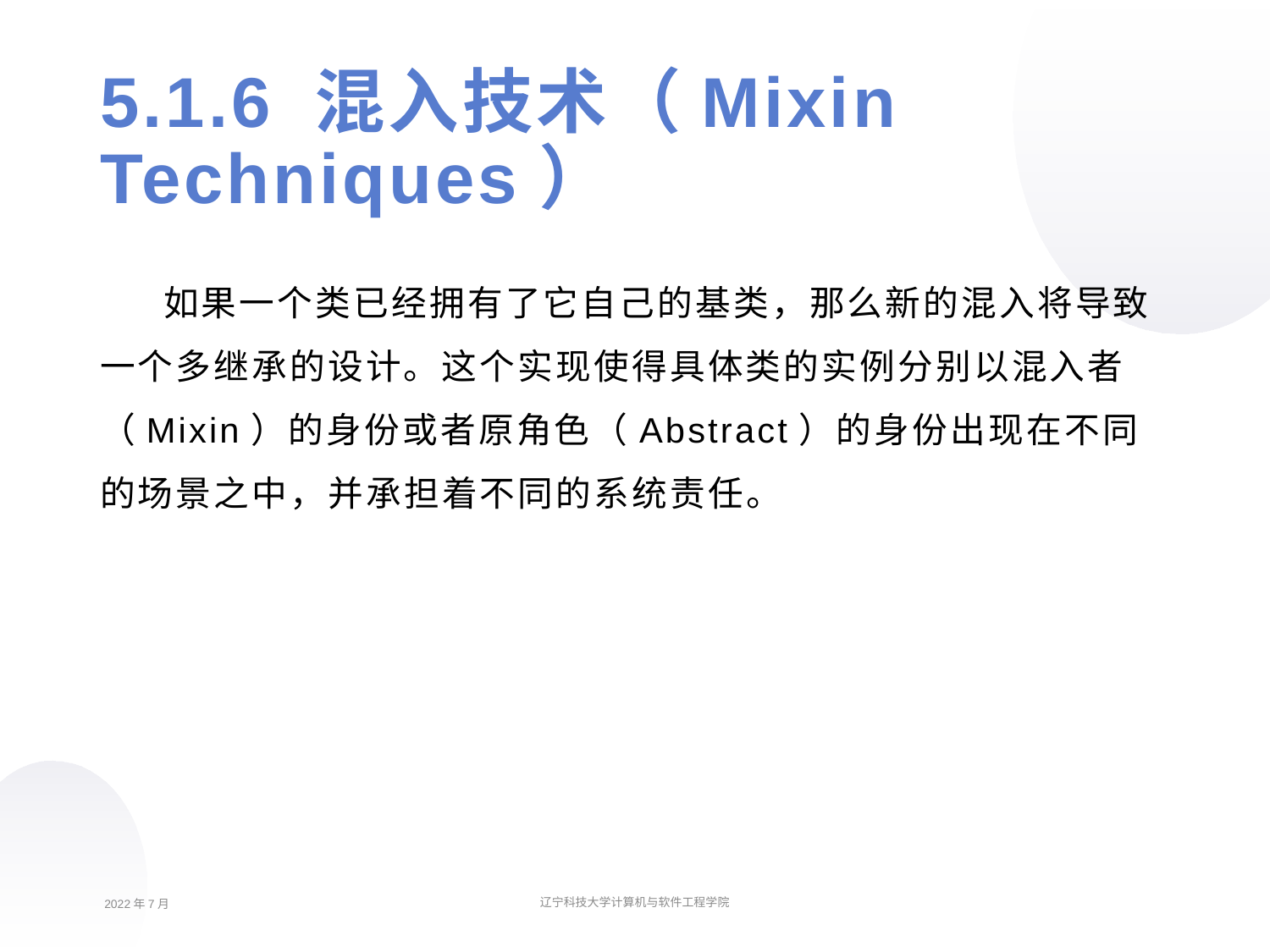

5.1.6 混入技术（Mixin Techniques）
如果一个类已经拥有了它自己的基类，那么新的混入将导致一个多继承的设计。这个实现使得具体类的实例分别以混入者（Mixin）的身份或者原角色（Abstract）的身份出现在不同的场景之中，并承担着不同的系统责任。

2022年7月
辽宁科技大学计算机与软件工程学院
43